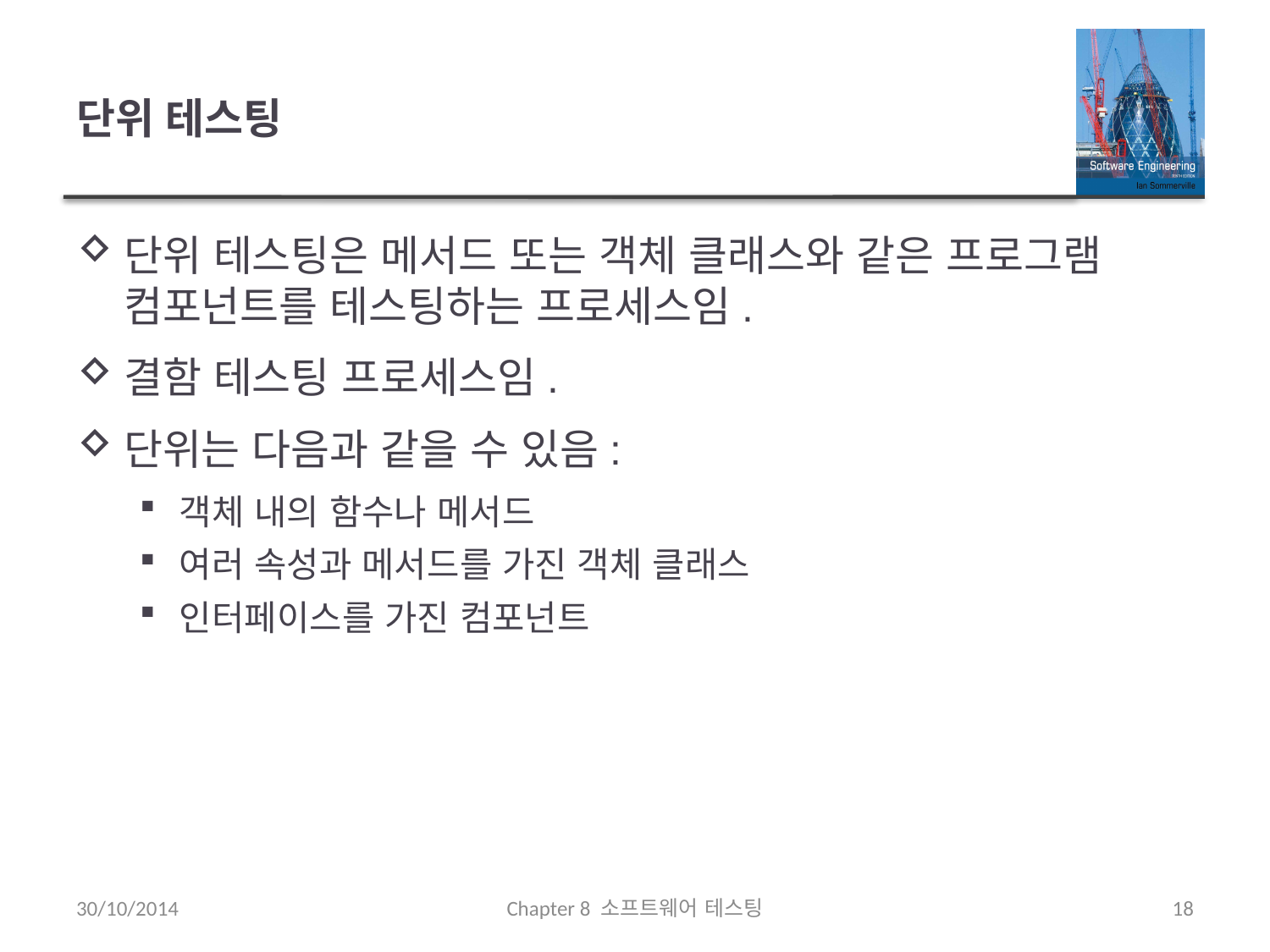

# 단위 테스팅
단위 테스팅은 메서드 또는 객체 클래스와 같은 프로그램 컴포넌트를 테스팅하는 프로세스임.
결함 테스팅 프로세스임.
단위는 다음과 같을 수 있음:
객체 내의 함수나 메서드
여러 속성과 메서드를 가진 객체 클래스
인터페이스를 가진 컴포넌트
30/10/2014
Chapter 8 소프트웨어 테스팅
18